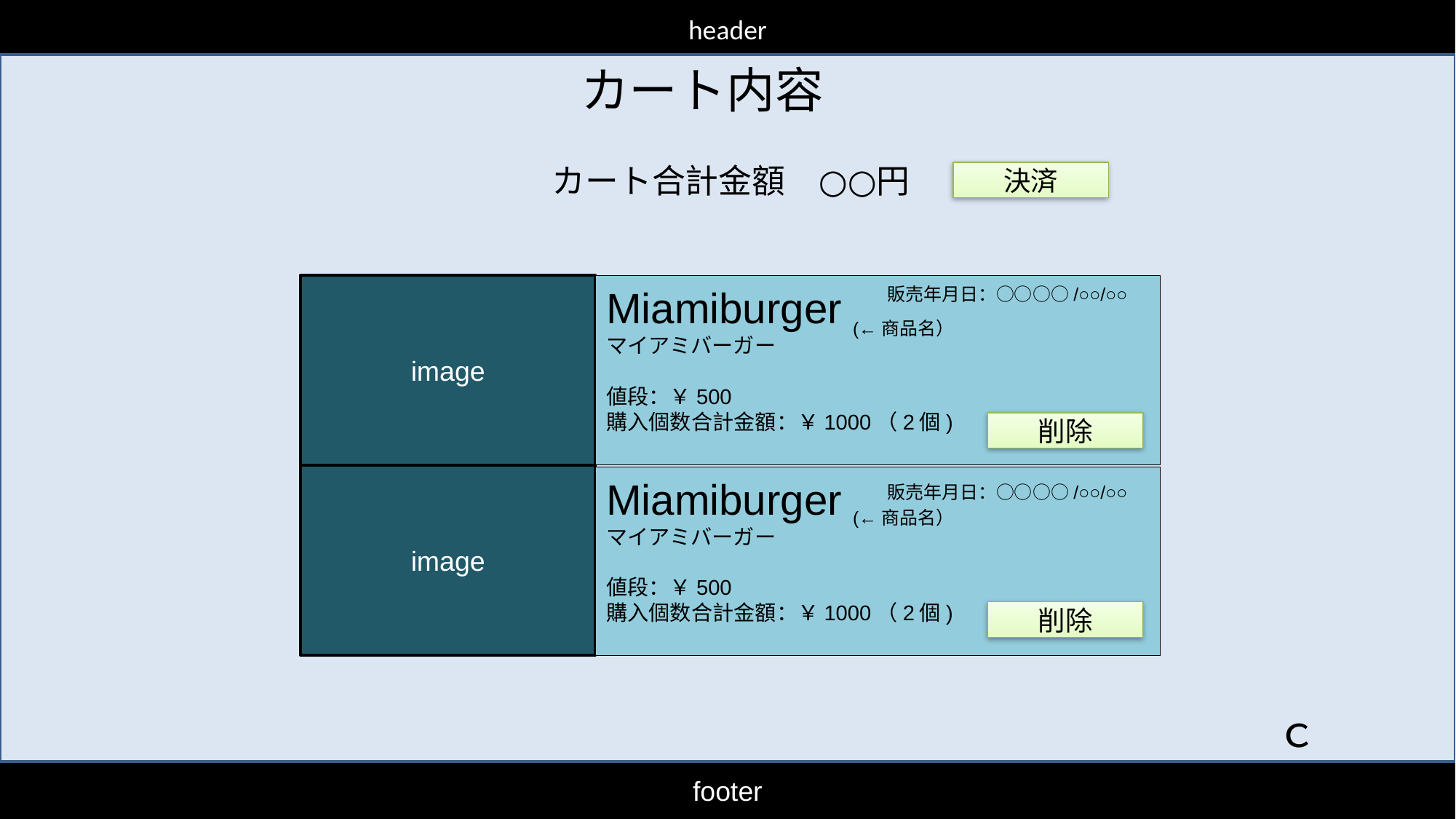

header

カート内容
カート合計金額　○○円
決済
image
Miamiburger
マイアミバーガー

値段：￥500
購入個数合計金額：￥1000（2個)

image
Miamiburger
マイアミバーガー

値段：￥500
購入個数合計金額：￥1000（2個)

販売年月日：○○○○/○○/○○
(←商品名）
削除
販売年月日：○○○○/○○/○○
(←商品名）
削除
ｃart.jsp
footer